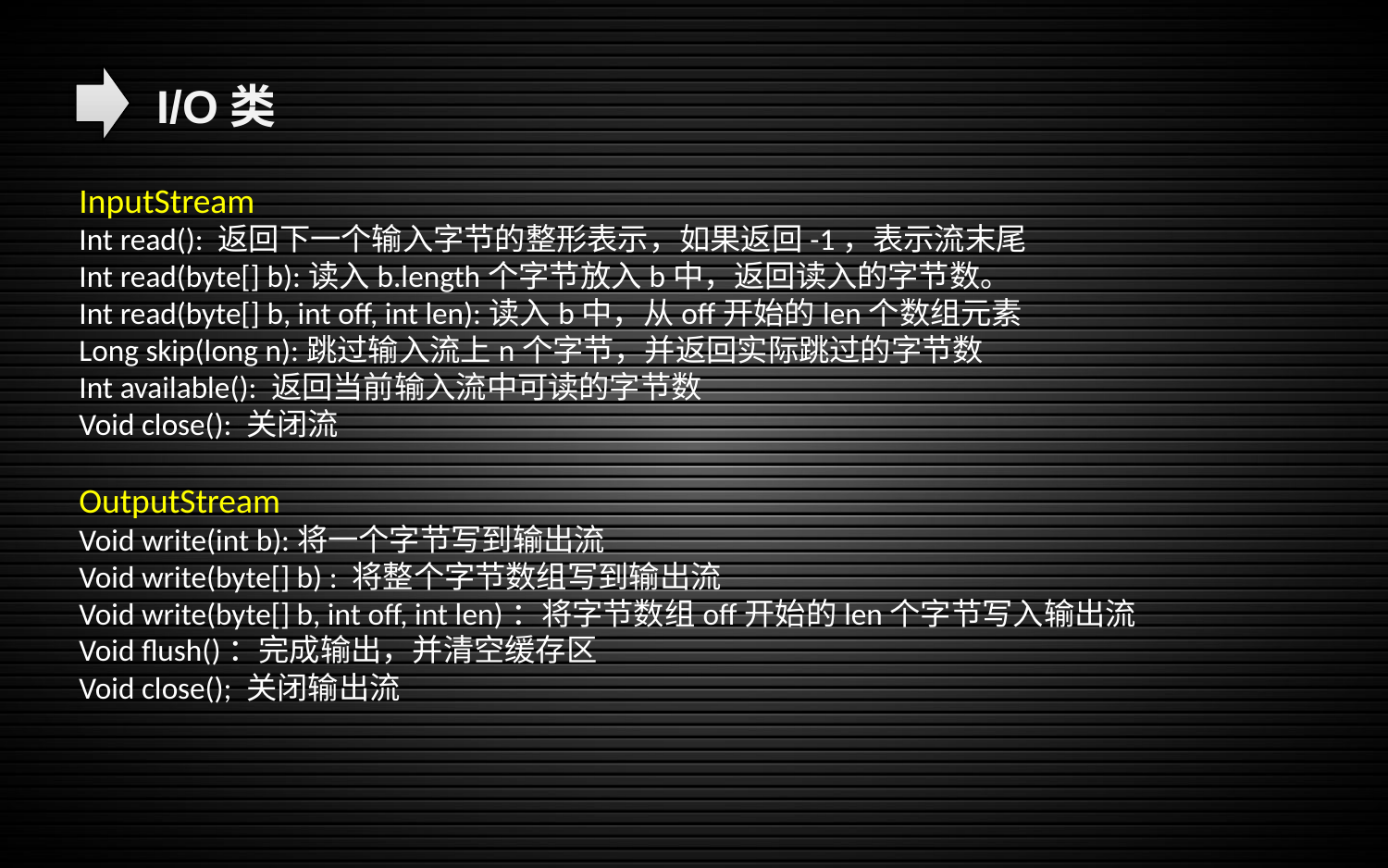

I/O类
InputStream
Int read(): 返回下一个输入字节的整形表示，如果返回-1，表示流末尾
Int read(byte[] b):读入b.length个字节放入b中，返回读入的字节数。
Int read(byte[] b, int off, int len):读入b中，从off开始的len个数组元素
Long skip(long n):跳过输入流上n个字节，并返回实际跳过的字节数
Int available(): 返回当前输入流中可读的字节数
Void close(): 关闭流

OutputStream
Void write(int b):将一个字节写到输出流
Void write(byte[] b) : 将整个字节数组写到输出流
Void write(byte[] b, int off, int len)：将字节数组off开始的len个字节写入输出流
Void flush()：完成输出，并清空缓存区
Void close(); 关闭输出流